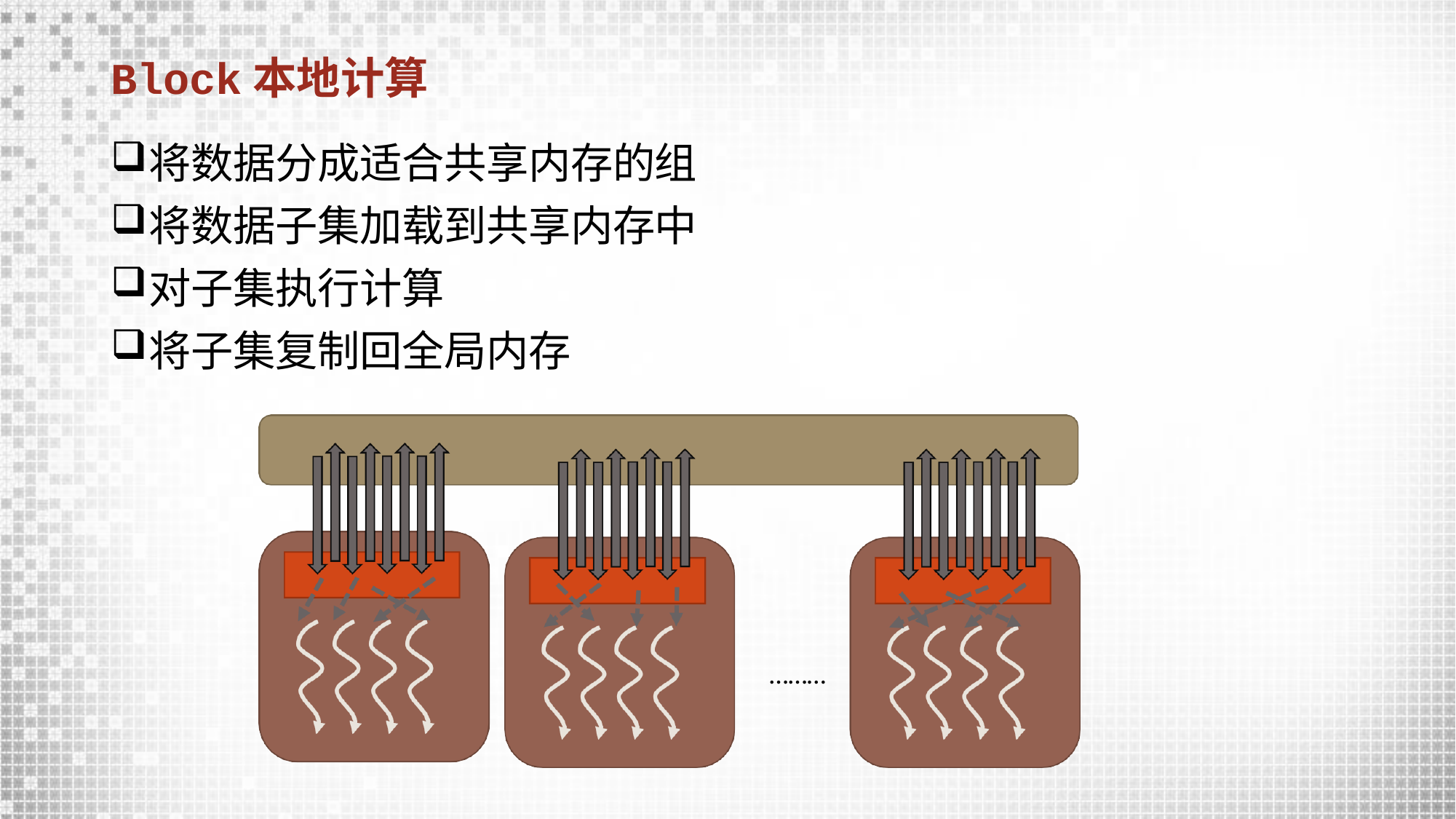

# Block本地计算
将数据分成适合共享内存的组
将数据子集加载到共享内存中
对子集执行计算
将子集复制回全局内存

………